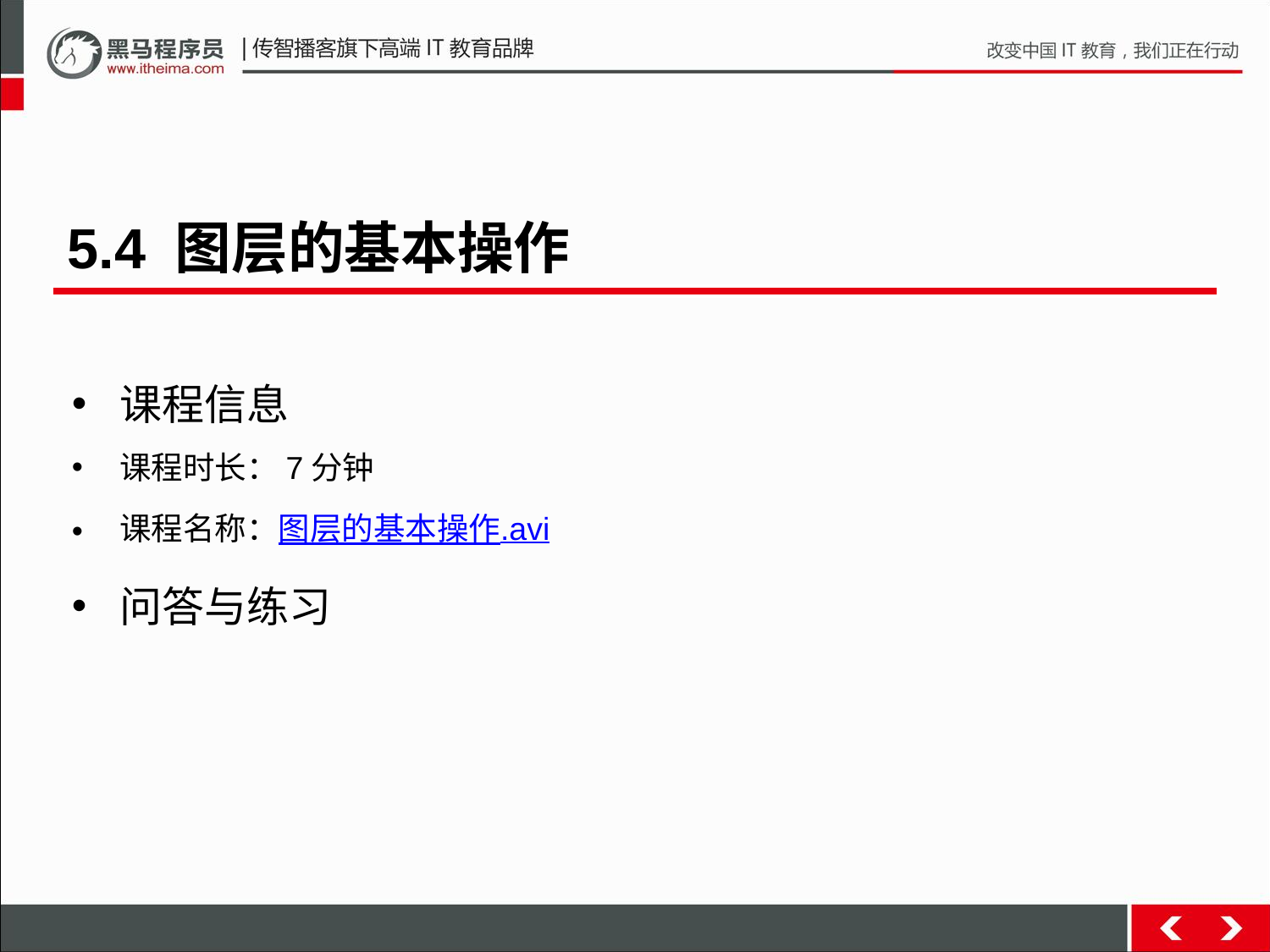

5.4 图层的基本操作
课程信息
课程时长：7分钟
课程名称：图层的基本操作.avi
问答与练习